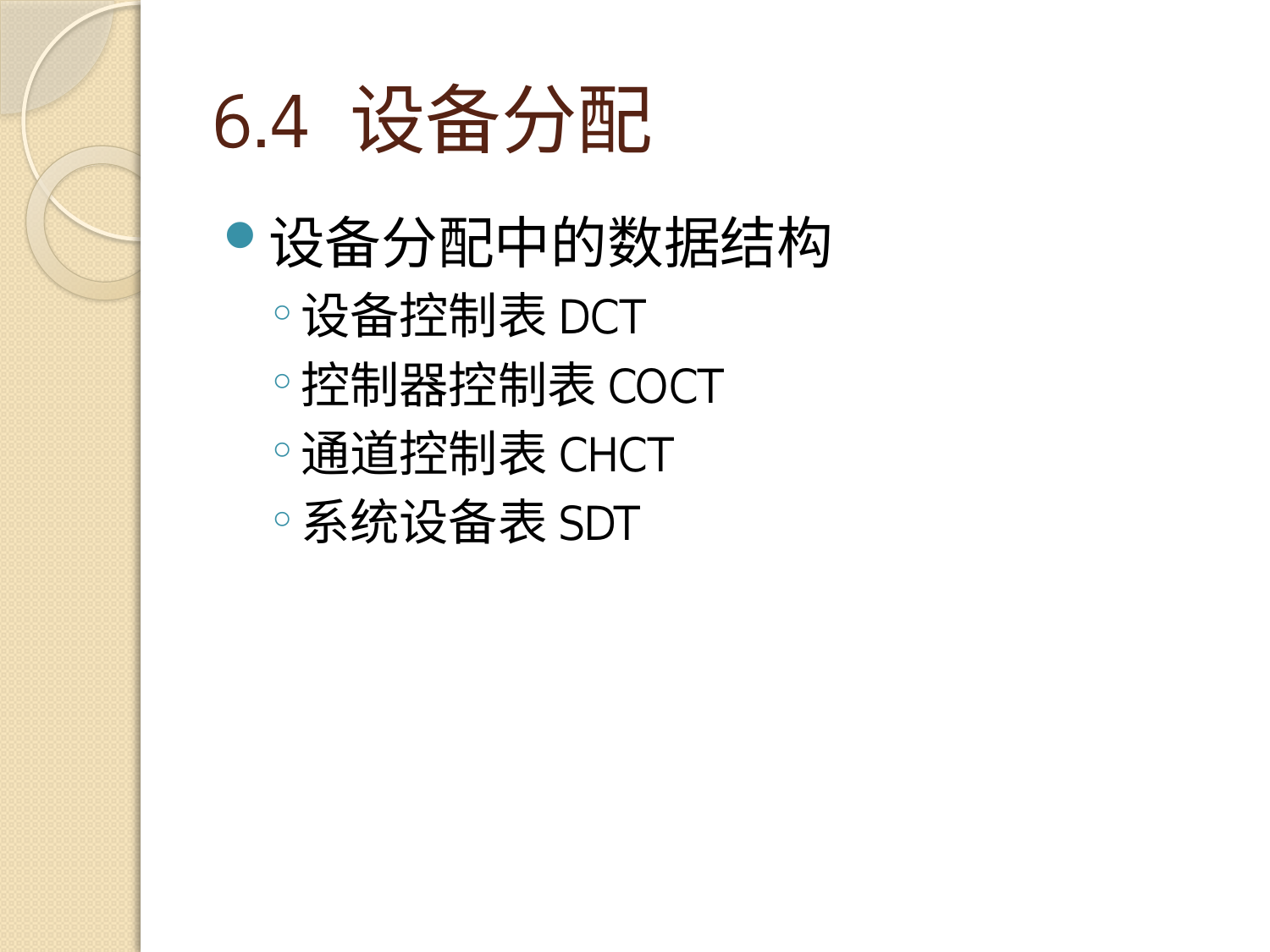

# 6.4 设备分配
设备分配中的数据结构
设备控制表DCT
控制器控制表COCT
通道控制表CHCT
系统设备表SDT